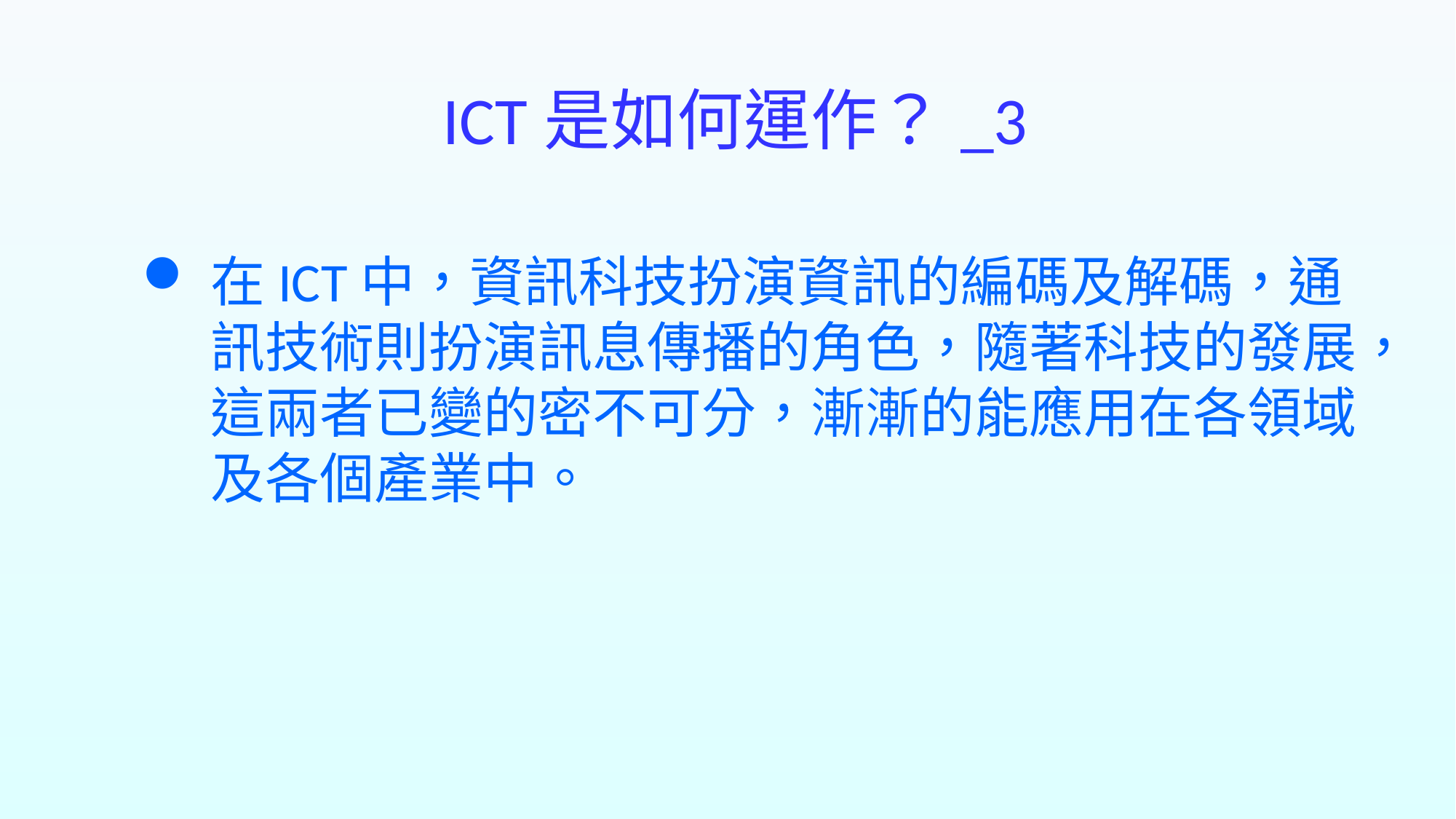

# ICT是如何運作？_3

在ICT中，資訊科技扮演資訊的編碼及解碼，通訊技術則扮演訊息傳播的角色，隨著科技的發展，這兩者已變的密不可分，漸漸的能應用在各領域及各個產業中。